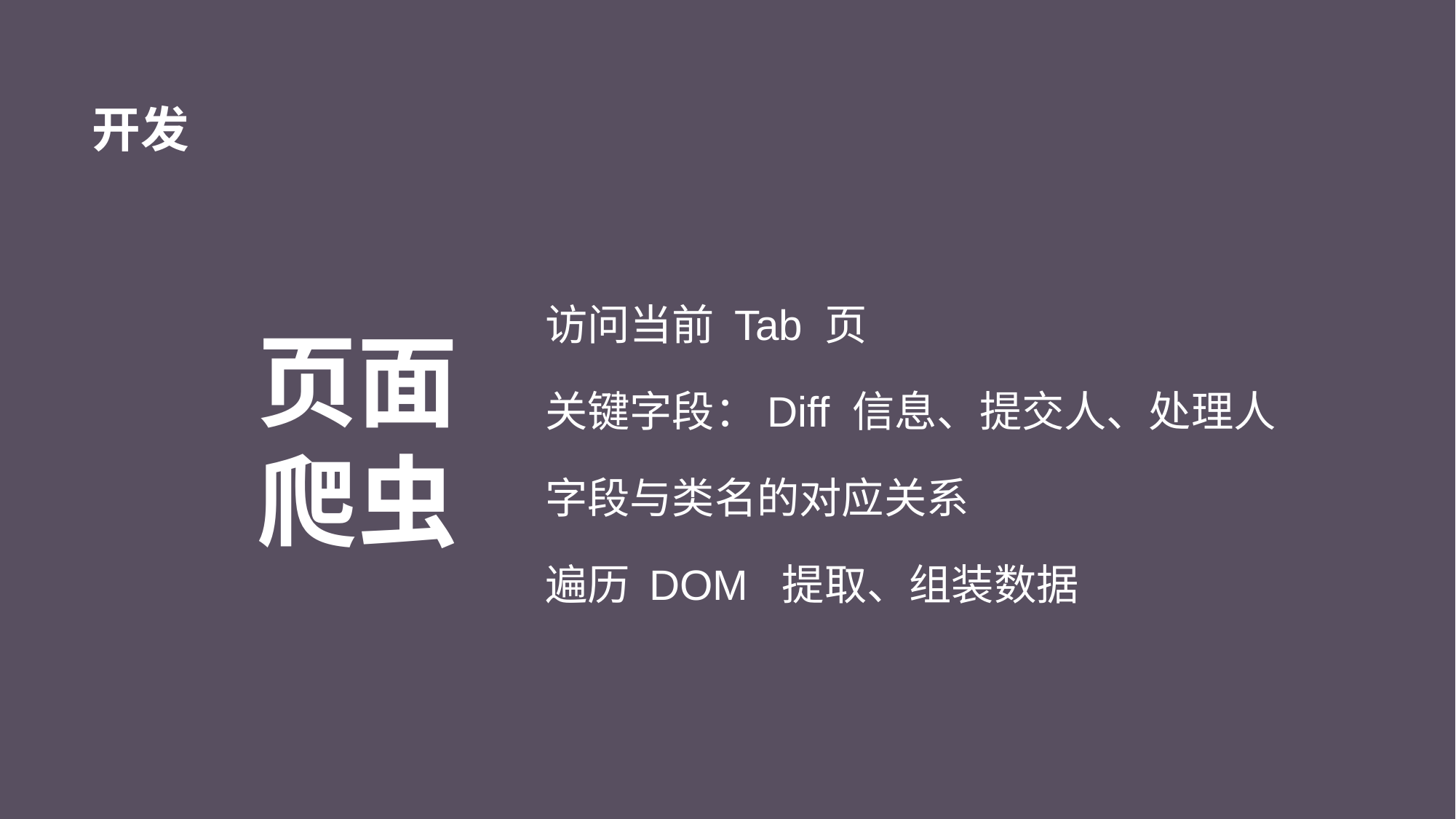

# 开发
访问当前 Tab 页
关键字段：Diff 信息、提交人、处理人
字段与类名的对应关系
遍历 DOM  提取、组装数据
页面爬虫